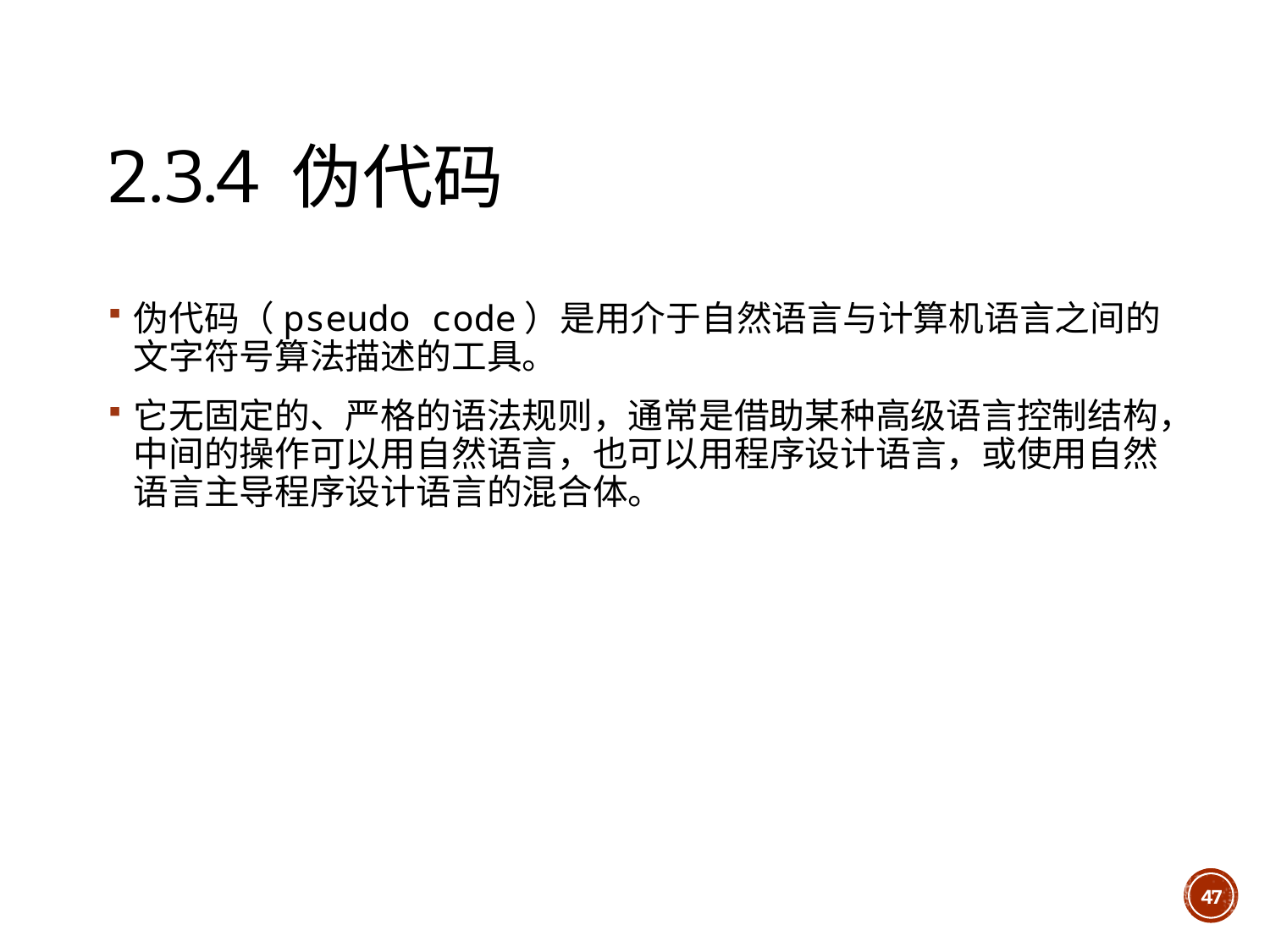

# 2.3.4 伪代码
伪代码（pseudo code）是用介于自然语言与计算机语言之间的文字符号算法描述的工具。
它无固定的、严格的语法规则，通常是借助某种高级语言控制结构，中间的操作可以用自然语言，也可以用程序设计语言，或使用自然语言主导程序设计语言的混合体。

47